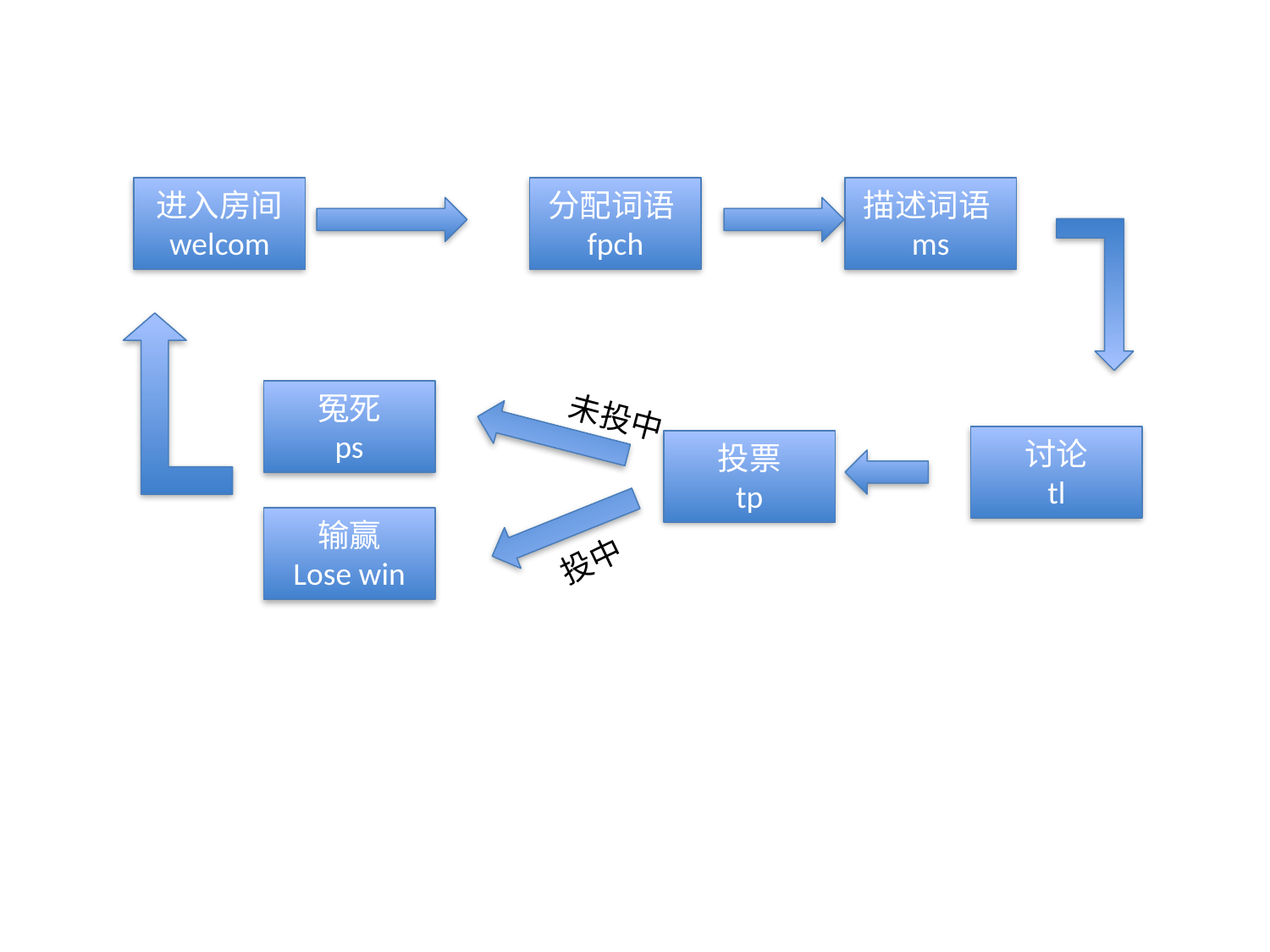

进入房间
welcom
分配词语fpch
描述词语ms

冤死
ps
未投中

讨论
tl
投票
tp

输赢
Lose win
投中